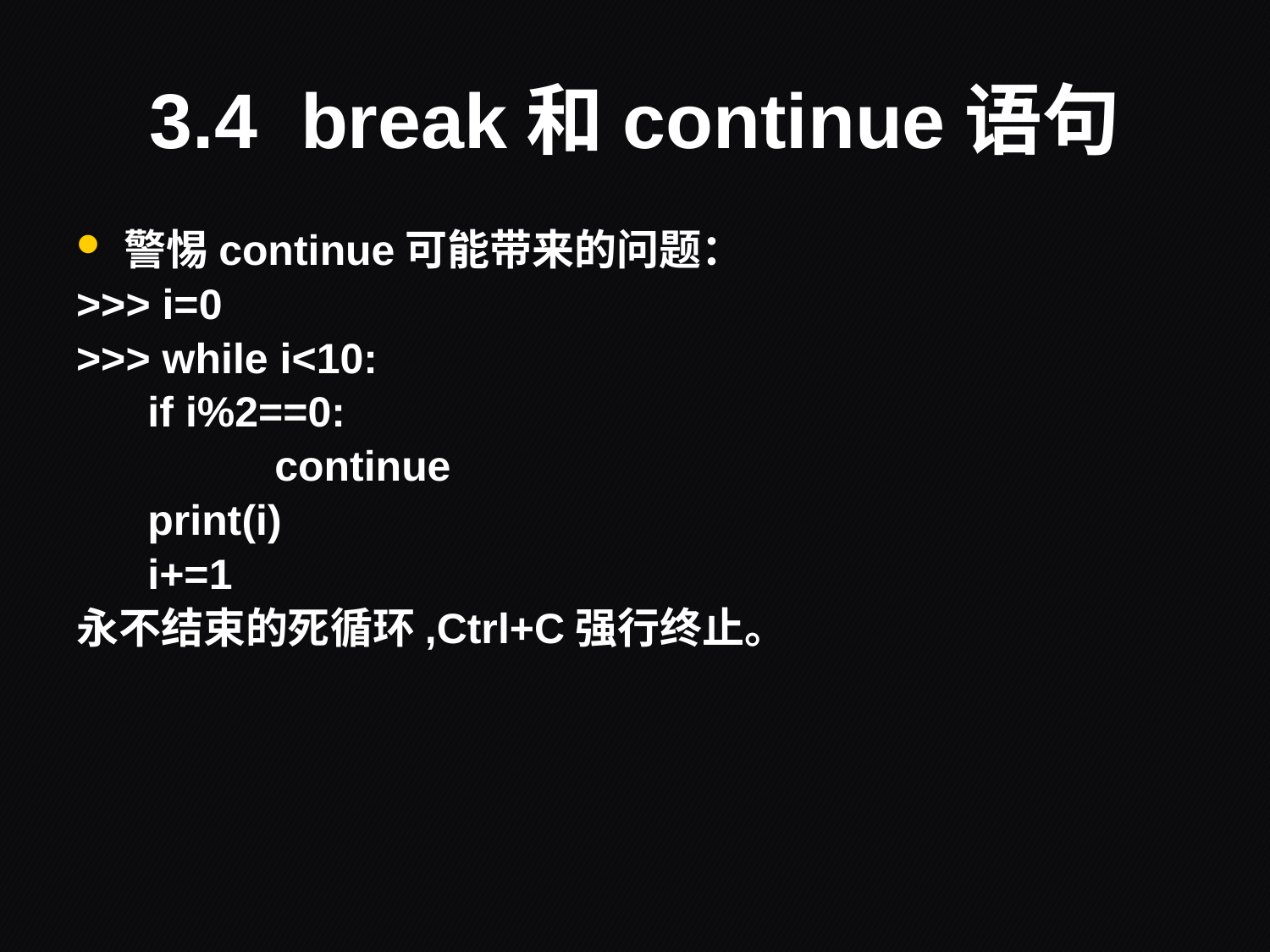

# 3.4  break和continue语句
警惕continue可能带来的问题：
>>> i=0
>>> while i<10:
	  if i%2==0:
		  continue
	  print(i)
	  i+=1
永不结束的死循环,Ctrl+C强行终止。